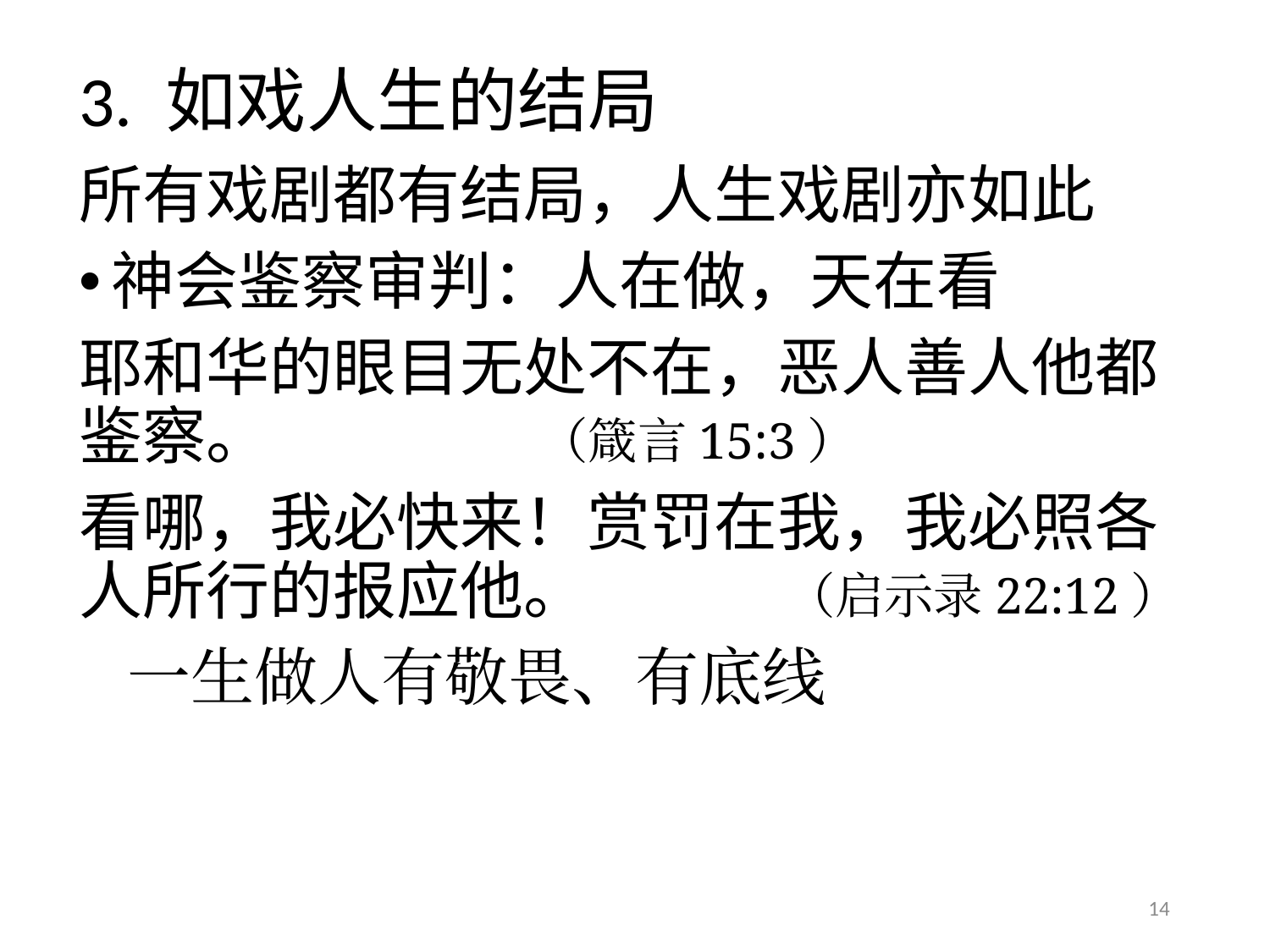

# 3. 如戏人生的结局
所有戏剧都有结局，人生戏剧亦如此
神会鉴察审判：人在做，天在看
耶和华的眼目无处不在，恶人善人他都鉴察。                   （箴言15:3）
看哪，我必快来！赏罚在我，我必照各人所行的报应他。              （启示录22:12）
  一生做人有敬畏、有底线

14